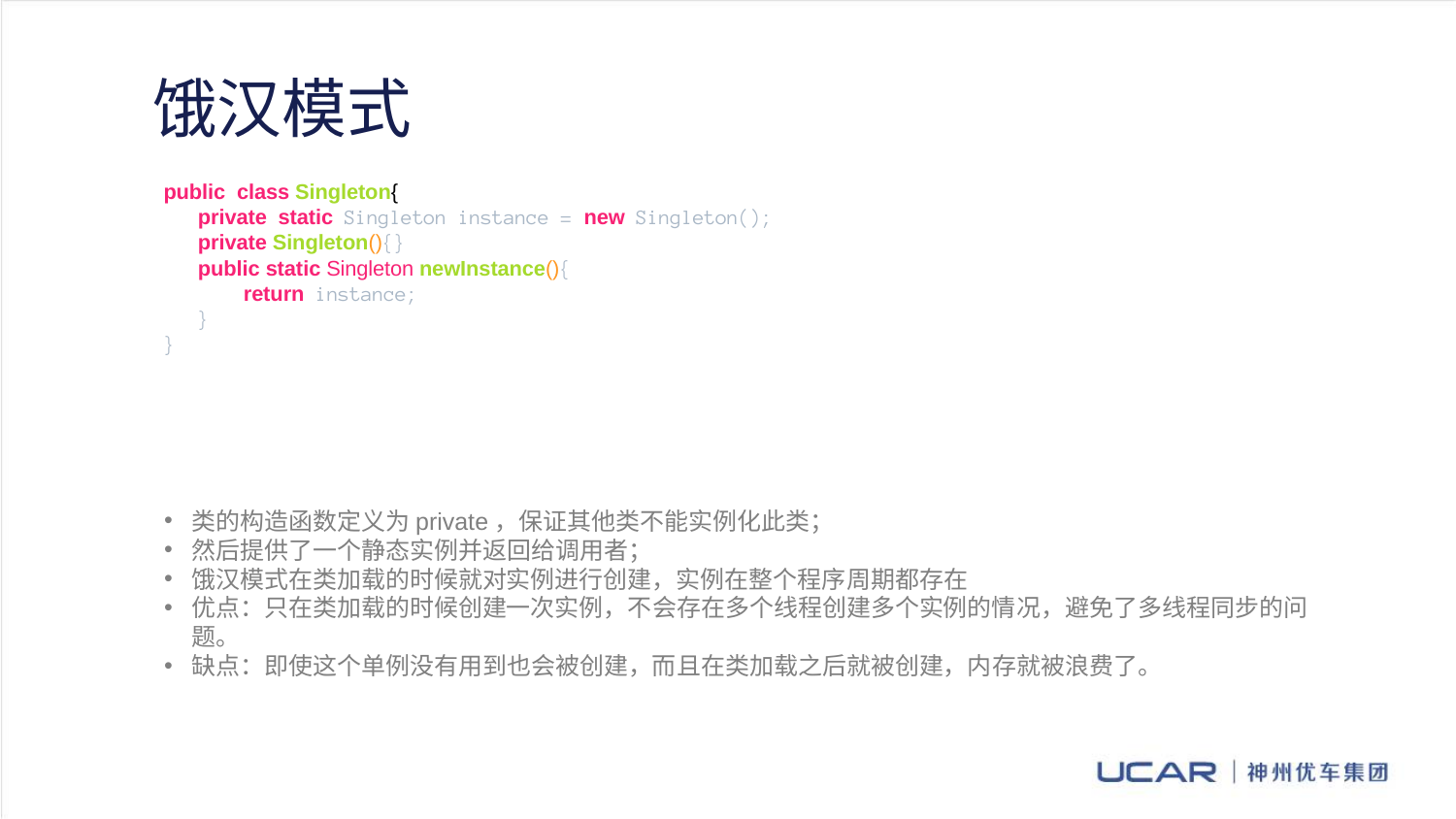

饿汉模式
public class Singleton{  
   private static Singleton instance = new Singleton();  
   private Singleton(){}  
   public static Singleton newInstance(){  
       return instance;  
   }  
}
类的构造函数定义为private，保证其他类不能实例化此类；
然后提供了一个静态实例并返回给调用者；
饿汉模式在类加载的时候就对实例进行创建，实例在整个程序周期都存在
优点：只在类加载的时候创建一次实例，不会存在多个线程创建多个实例的情况，避免了多线程同步的问题。
缺点：即使这个单例没有用到也会被创建，而且在类加载之后就被创建，内存就被浪费了。